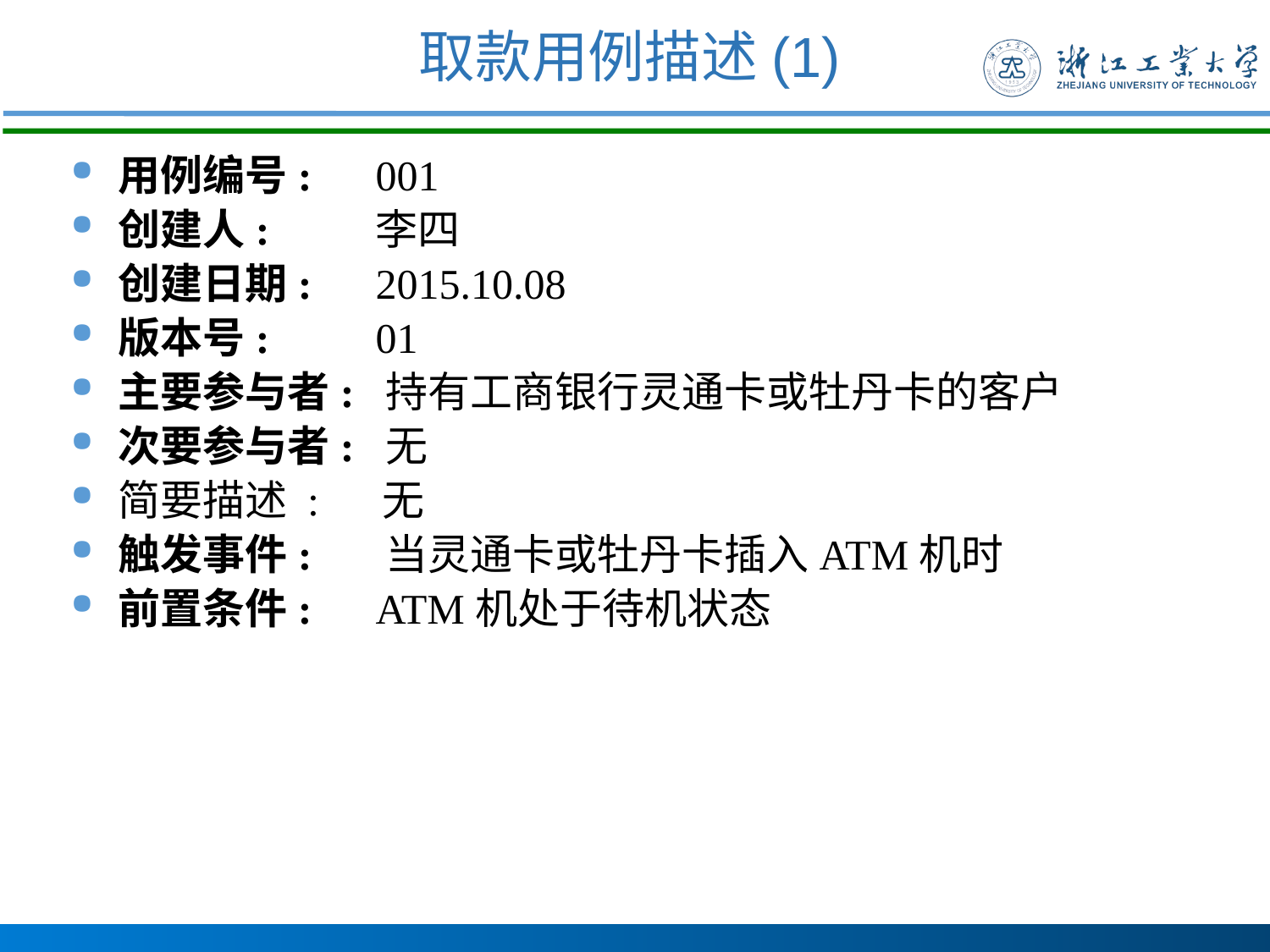

# 取款用例描述(1)
用例编号:      001
创建人:         李四
创建日期:      2015.10.08
版本号:          01
主要参与者:  持有工商银行灵通卡或牡丹卡的客户
次要参与者:  无
简要描述 :     无
触发事件:      当灵通卡或牡丹卡插入ATM机时
前置条件:      ATM机处于待机状态